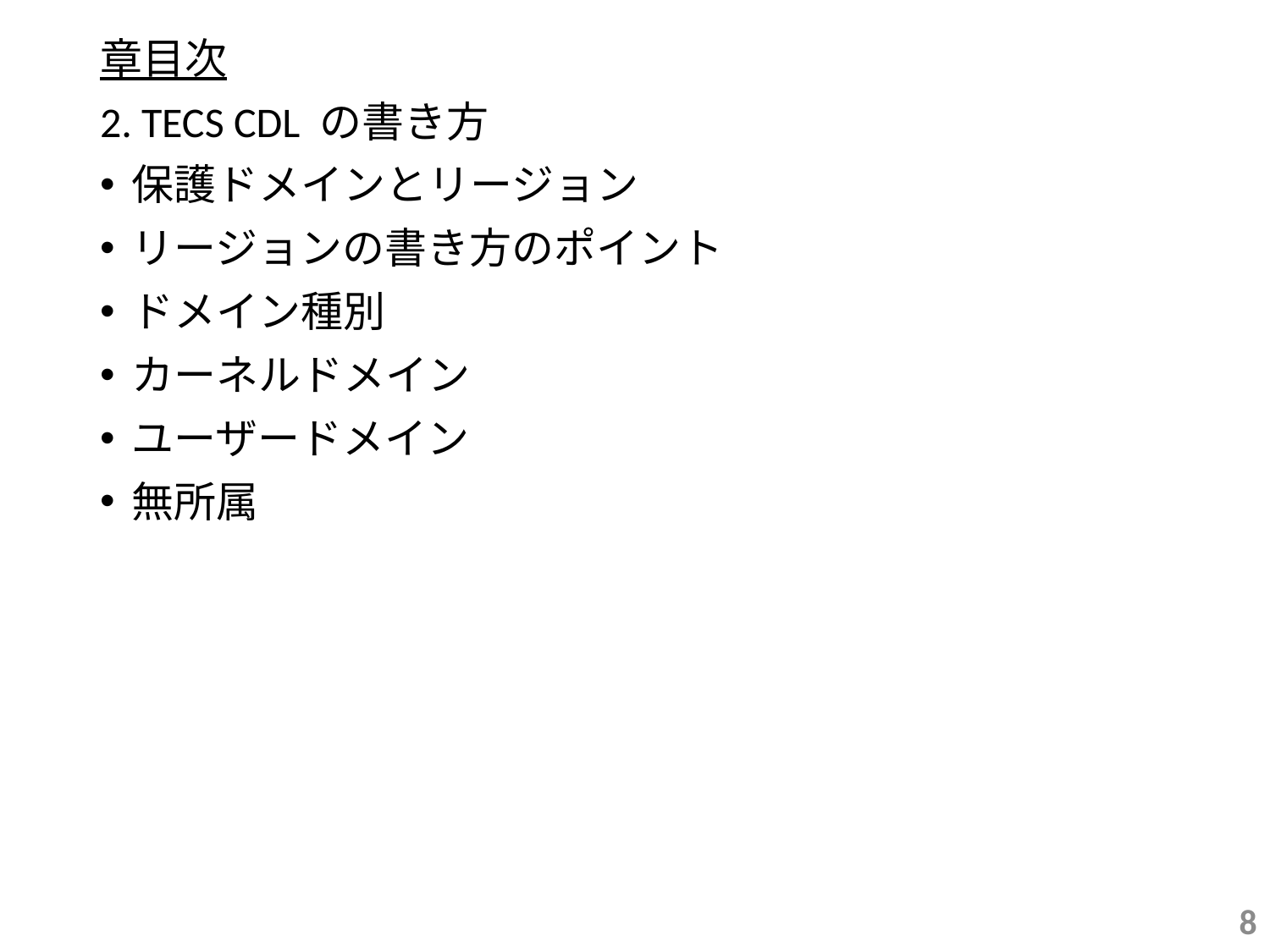

章目次
2. TECS CDL の書き方
保護ドメインとリージョン
リージョンの書き方のポイント
ドメイン種別
カーネルドメイン
ユーザードメイン
無所属

8